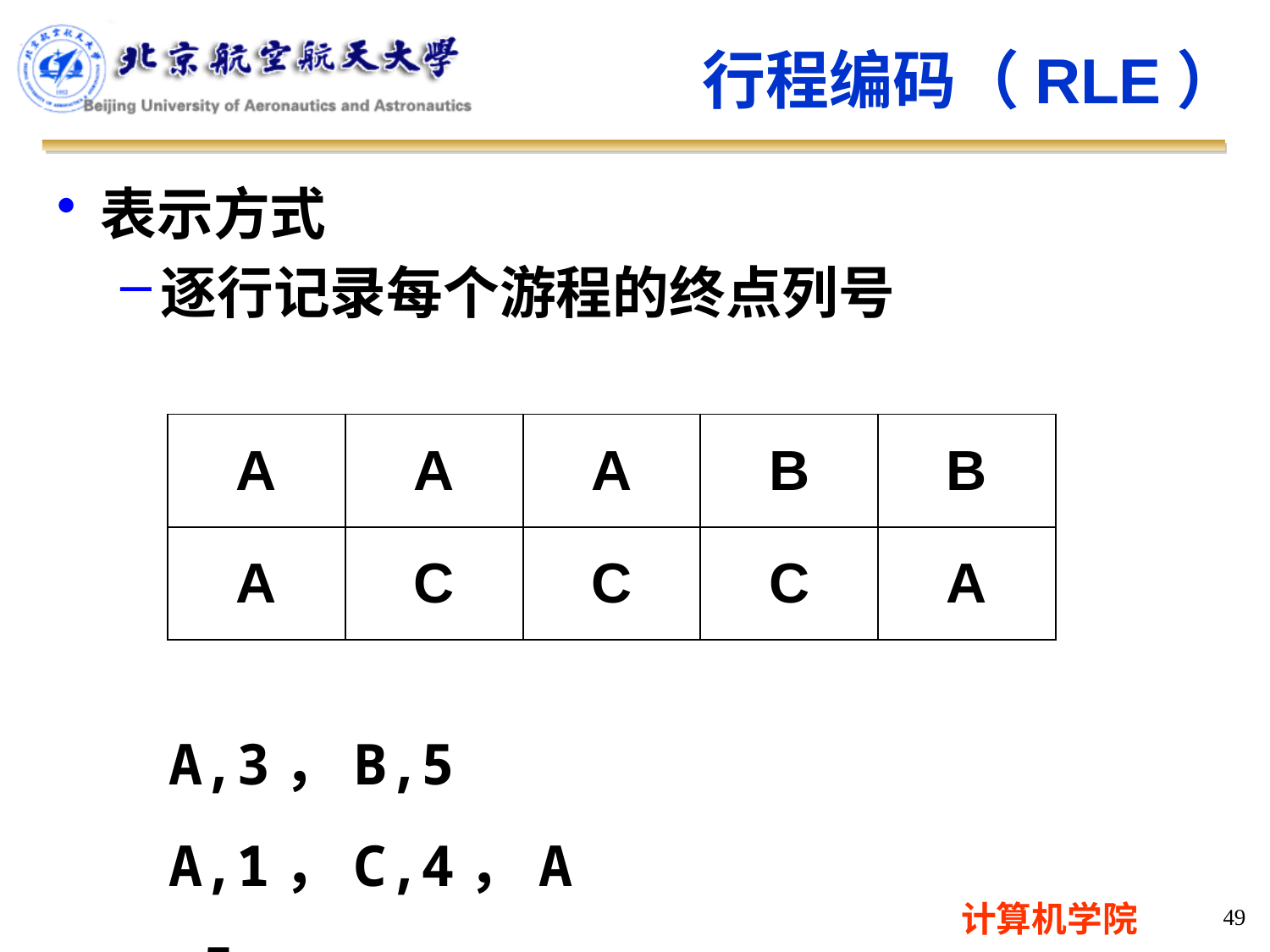

行程编码（RLE）
表示方式
逐行记录每个游程的终点列号

| A | A | A | B | B |
| --- | --- | --- | --- | --- |
| A | C | C | C | A |
A,3，B,5
A,1，C,4，A,5
49